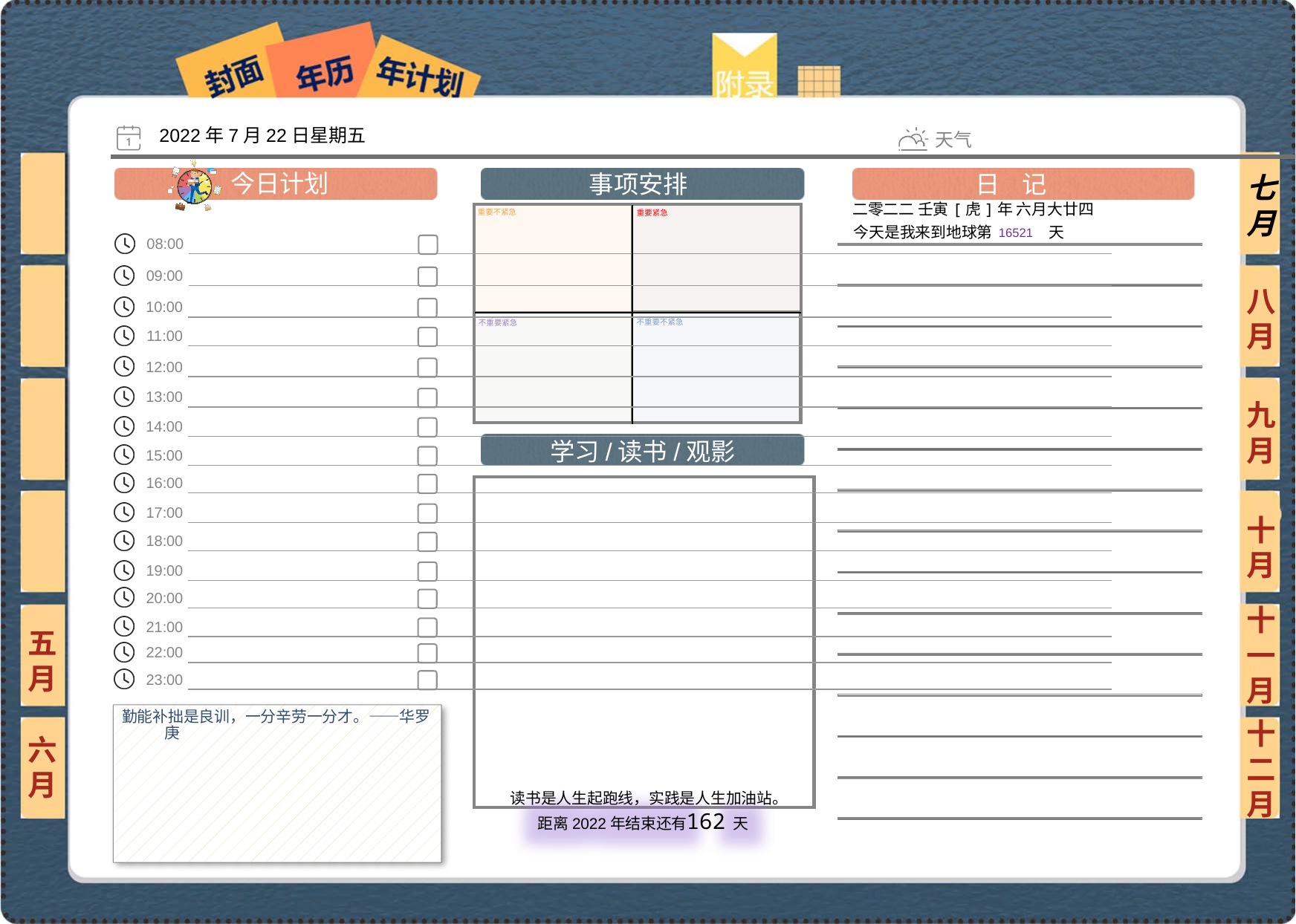

2022年7月22日星期五
七月
二零二二 壬寅[虎]年 六月大廿四
16521
八月
九月
十月
十一月
五月
勤能补拙是良训，一分辛劳一分才。——华罗庚

六月
十二月
162
 读书是人生起跑线，实践是人生加油站。